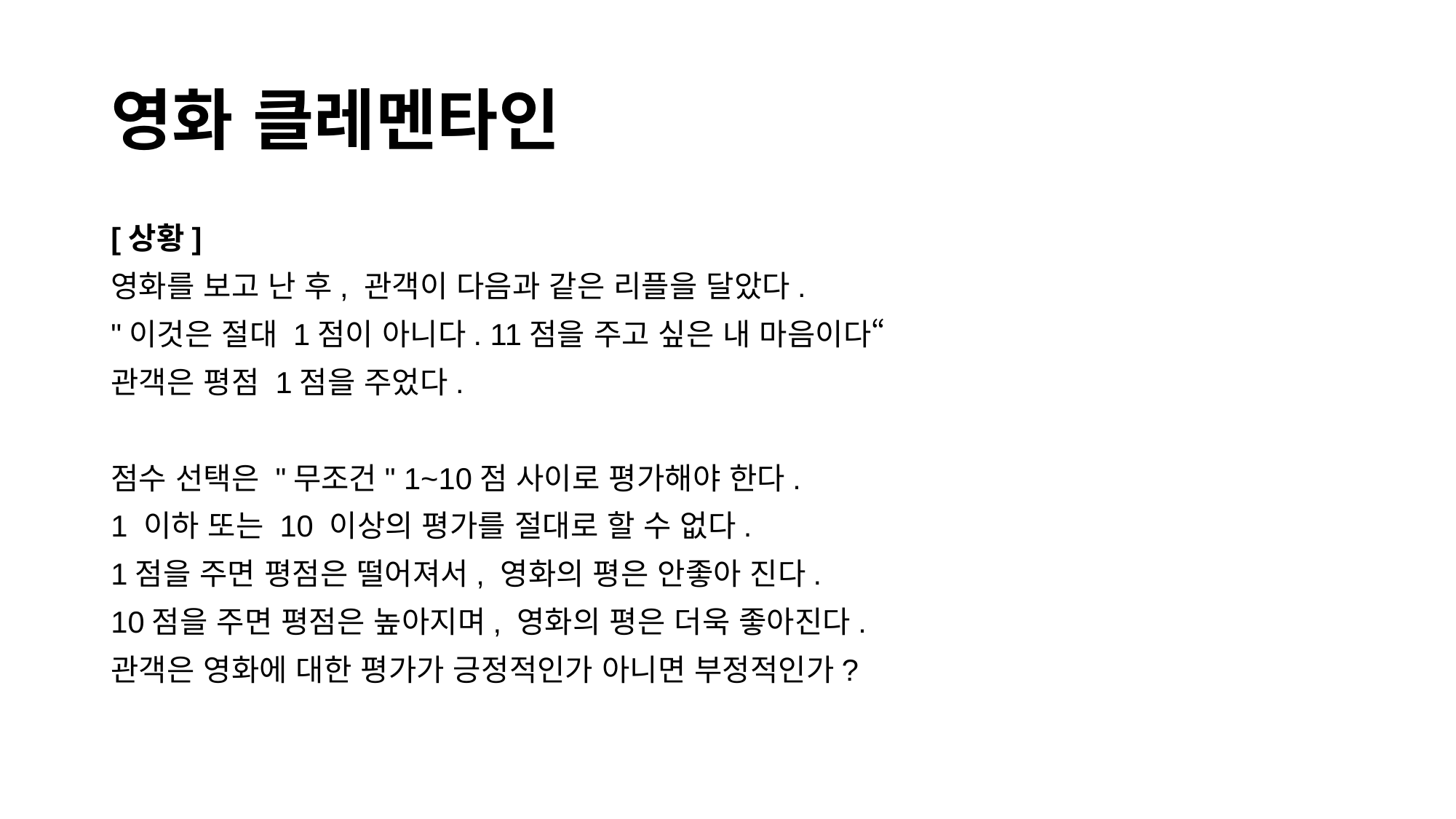

# 영화 클레멘타인
[상황]
영화를 보고 난 후, 관객이 다음과 같은 리플을 달았다.
"이것은 절대 1점이 아니다. 11점을 주고 싶은 내 마음이다“
관객은 평점 1점을 주었다.

점수 선택은 "무조건" 1~10점 사이로 평가해야 한다.
1 이하 또는 10 이상의 평가를 절대로 할 수 없다.
1점을 주면 평점은 떨어져서, 영화의 평은 안좋아 진다.
10점을 주면 평점은 높아지며, 영화의 평은 더욱 좋아진다.
관객은 영화에 대한 평가가 긍정적인가 아니면 부정적인가?